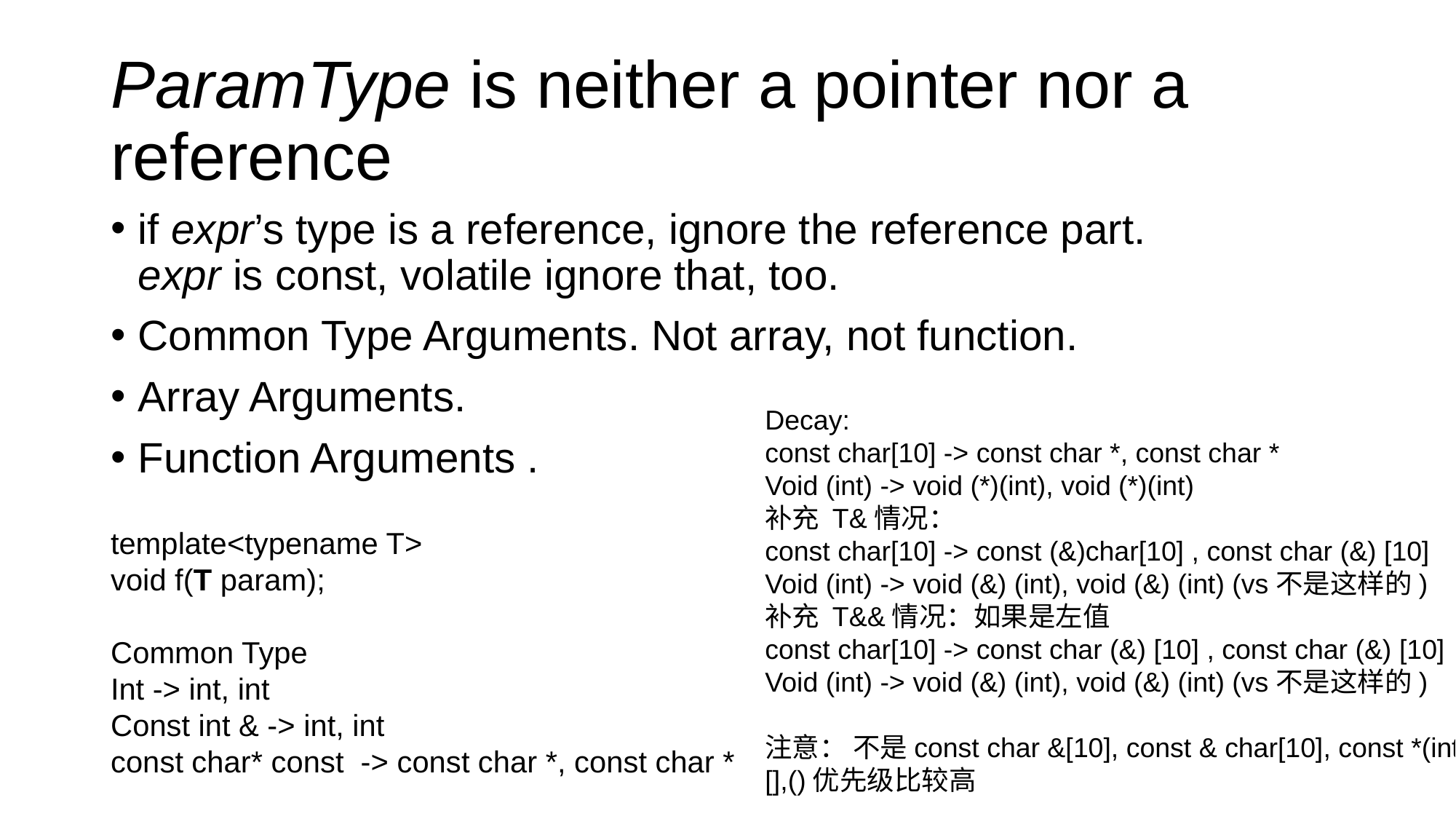

# ParamType is neither a pointer nor a reference
if expr’s type is a reference, ignore the reference part.
expr is const, volatile ignore that, too.
Common Type Arguments. Not array, not function.
Array Arguments.
Function Arguments .
Decay:
const char[10] -> const char *, const char *
Void (int) -> void (*)(int), void (*)(int)
补充 T&情况：
const char[10] -> const (&)char[10] , const char (&) [10]
Void (int) -> void (&) (int), void (&) (int) (vs不是这样的)
补充 T&&情况：如果是左值
const char[10] -> const char (&) [10] , const char (&) [10]
Void (int) -> void (&) (int), void (&) (int) (vs不是这样的)

注意： 不是const char &[10], const & char[10], const *(int)
[],()优先级比较高

template<typename T>
void f(T param);
Common Type
Int -> int, int
Const int & -> int, int
const char* const  -> const char *, const char *